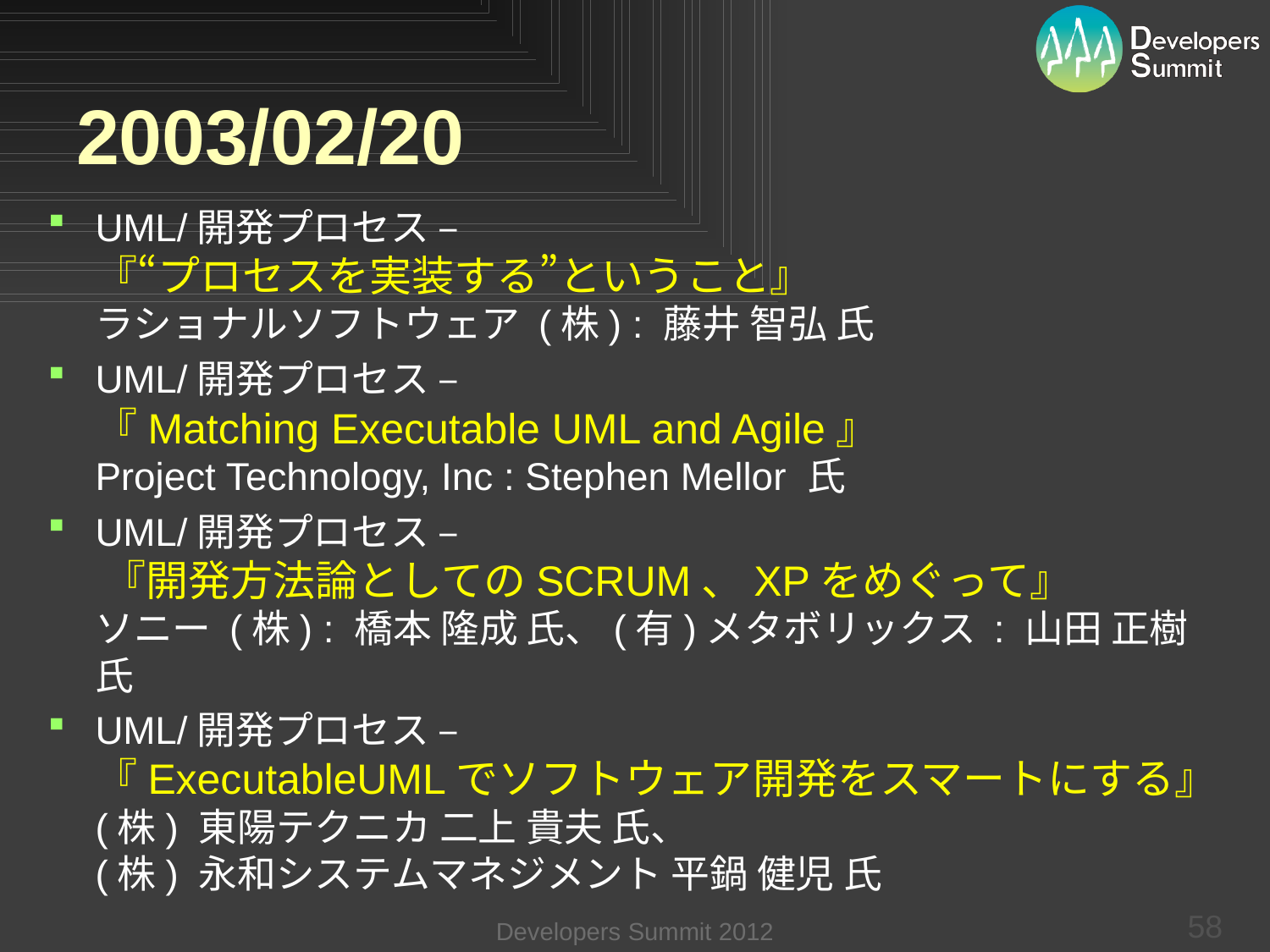

# 2003/02/20
UML/開発プロセス –
『“プロセスを実装する”ということ』
ラショナルソフトウェア (株) : 藤井 智弘 氏
UML/開発プロセス –
『Matching Executable UML and Agile』
Project Technology, Inc : Stephen Mellor 氏
UML/開発プロセス –
 『開発方法論としてのSCRUM、XPをめぐって』
ソニー (株) : 橋本 隆成 氏、(有)メタボリックス : 山田 正樹 氏
UML/開発プロセス –
『ExecutableUMLでソフトウェア開発をスマートにする』
(株) 東陽テクニカ 二上 貴夫 氏、
(株) 永和システムマネジメント 平鍋 健児 氏
58